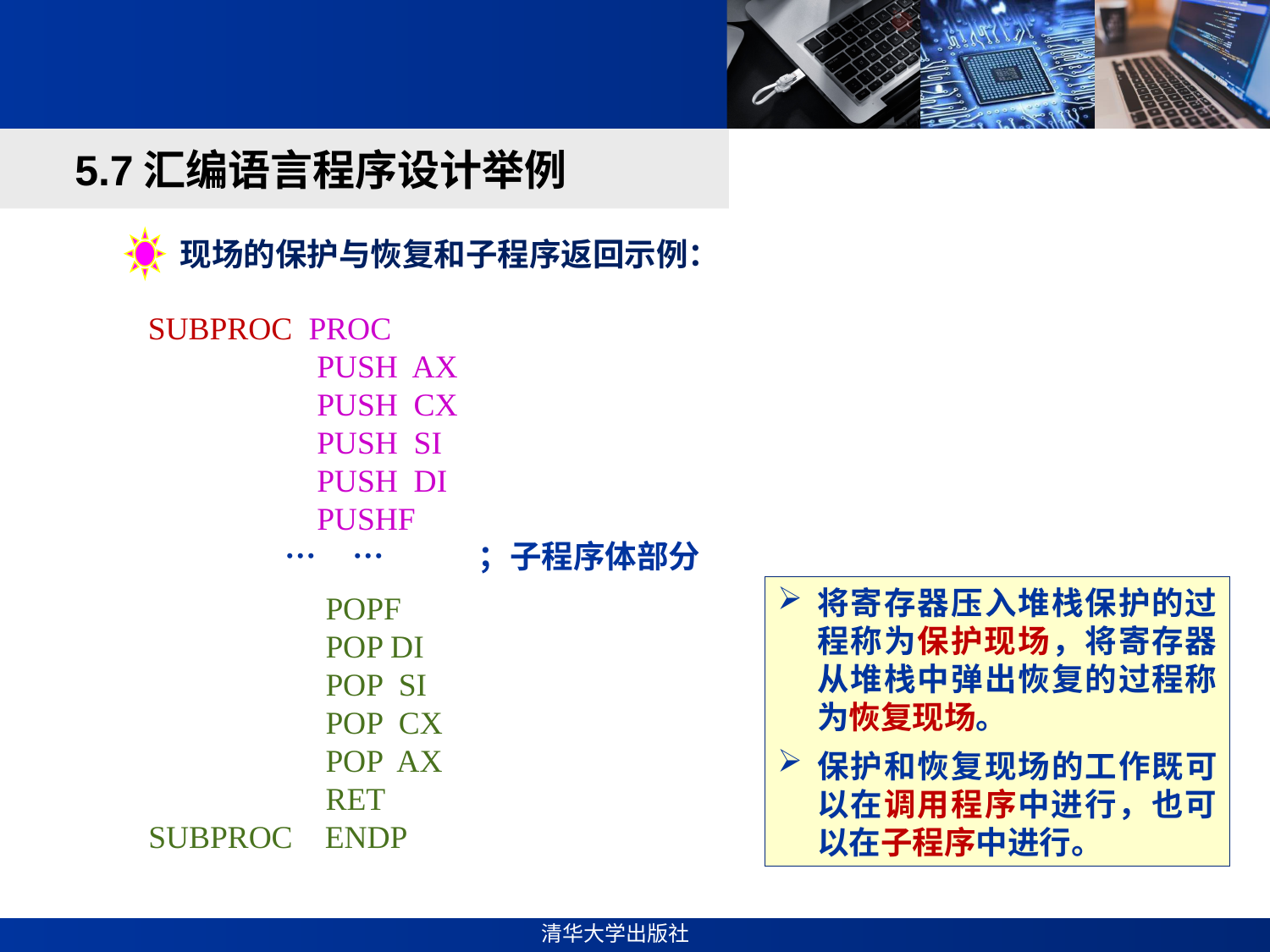

#
5.7汇编语言程序设计举例

现场的保护与恢复和子程序返回示例：

SUBPROC  PROC
                     PUSH  AX
                     PUSH  CX
                     PUSH  SI
                     PUSH  DI
                     PUSHF
                   …     …            ；子程序体部分

将寄存器压入堆栈保护的过程称为保护现场，将寄存器从堆栈中弹出恢复的过程称为恢复现场。
保护和恢复现场的工作既可以在调用程序中进行，也可以在子程序中进行。
                      POPF
                      POP DI
                      POP  SI
                      POP  CX
                      POP  AX
                      RET
SUBPROC    ENDP